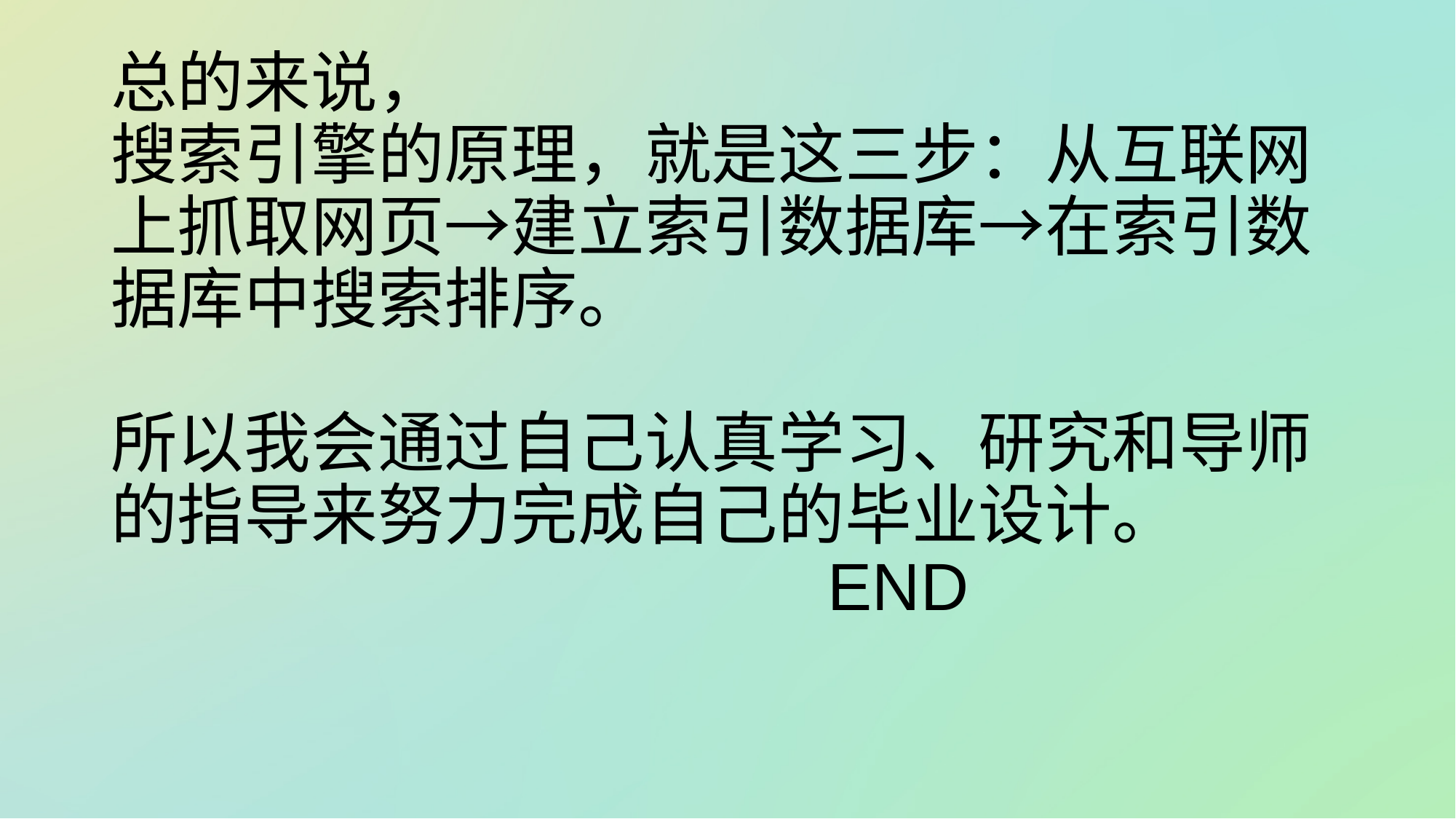

# 总的来说， 搜索引擎的原理，就是这三步：从互联网上抓取网页→建立索引数据库→在索引数据库中搜索排序。 所以我会通过自己认真学习、研究和导师的指导来努力完成自己的毕业设计。 END